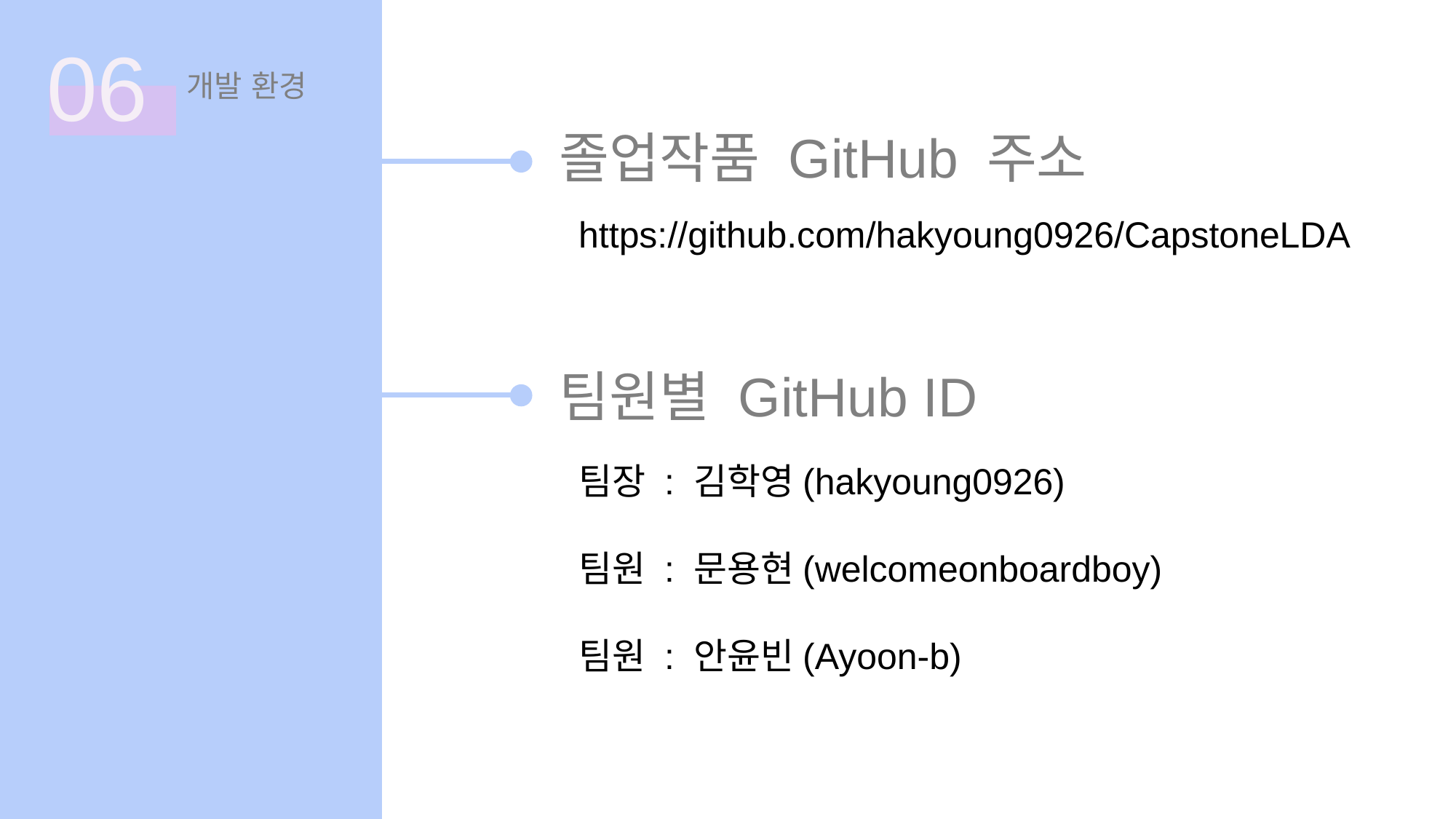

06
개발 환경

졸업작품 GitHub 주소

https://github.com/hakyoung0926/CapstoneLDA
팀원별 GitHub ID

팀장 : 김학영(hakyoung0926)

팀원 : 문용현(welcomeonboardboy)

팀원 : 안윤빈(Ayoon-b)